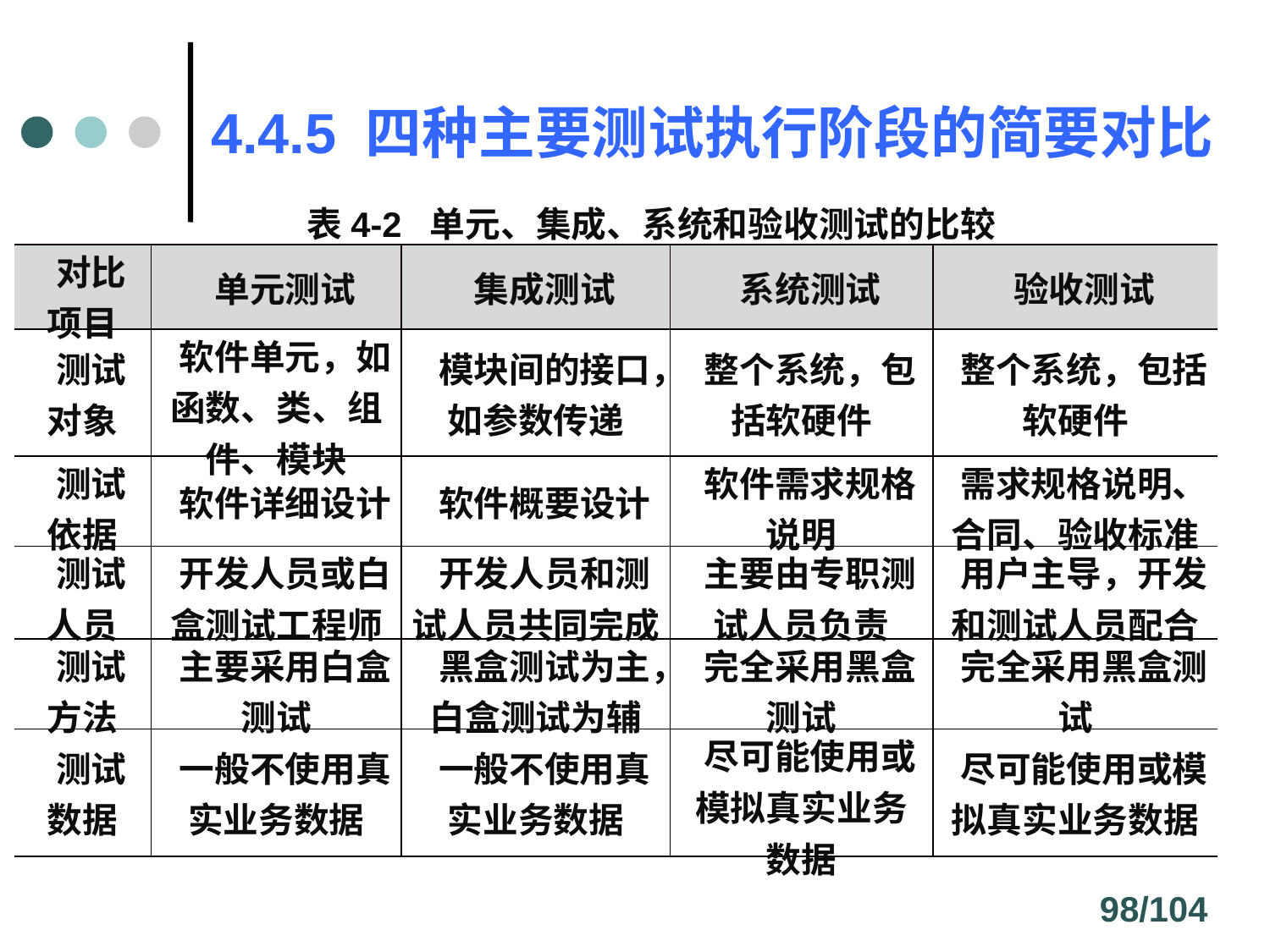

# 4.4.5 四种主要测试执行阶段的简要对比
  表4-2  单元、集成、系统和验收测试的比较

| 对比项目 | 单元测试 | 集成测试 | 系统测试 | 验收测试 |
| --- | --- | --- | --- | --- |
| 测试对象 | 软件单元，如函数、类、组件、模块 | 模块间的接口，如参数传递 | 整个系统，包括软硬件 | 整个系统，包括软硬件 |
| 测试依据 | 软件详细设计 | 软件概要设计 | 软件需求规格说明 | 需求规格说明、合同、验收标准 |
| 测试人员 | 开发人员或白盒测试工程师 | 开发人员和测试人员共同完成 | 主要由专职测试人员负责 | 用户主导，开发和测试人员配合 |
| 测试方法 | 主要采用白盒测试 | 黑盒测试为主，白盒测试为辅 | 完全采用黑盒测试 | 完全采用黑盒测试 |
| 测试数据 | 一般不使用真实业务数据 | 一般不使用真实业务数据 | 尽可能使用或模拟真实业务数据 | 尽可能使用或模拟真实业务数据 |
98/104